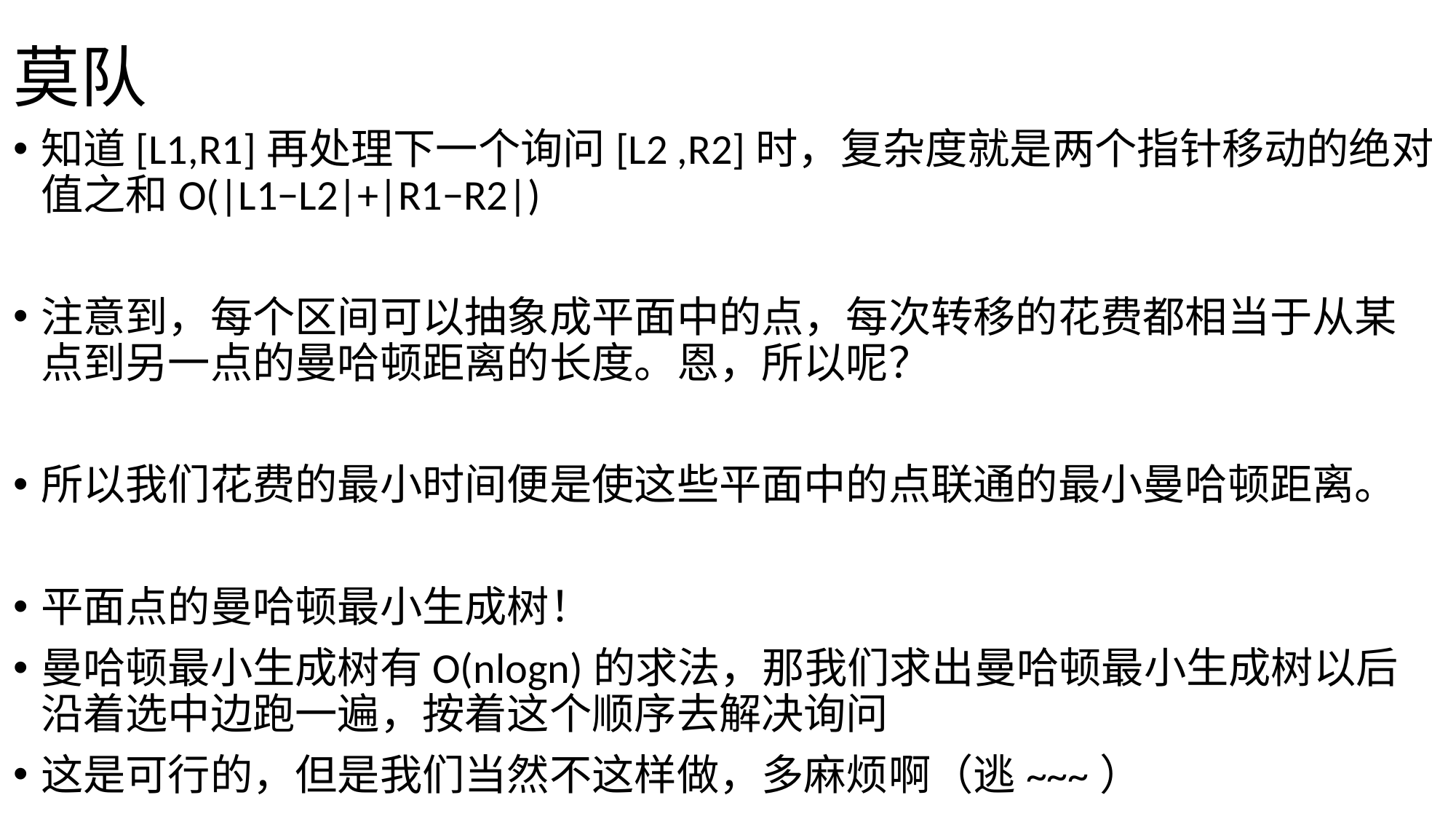

# 莫队

知道[L1,R1]再处理下一个询问[L2 ,R2]时，复杂度就是两个指针移动的绝对值之和O(|L1−L2|+|R1−R2|)

注意到，每个区间可以抽象成平面中的点，每次转移的花费都相当于从某点到另一点的曼哈顿距离的长度。恩，所以呢？

所以我们花费的最小时间便是使这些平面中的点联通的最小曼哈顿距离。

平面点的曼哈顿最小生成树！
曼哈顿最小生成树有O(nlogn)的求法，那我们求出曼哈顿最小生成树以后沿着选中边跑一遍，按着这个顺序去解决询问
这是可行的，但是我们当然不这样做，多麻烦啊（逃~~~）